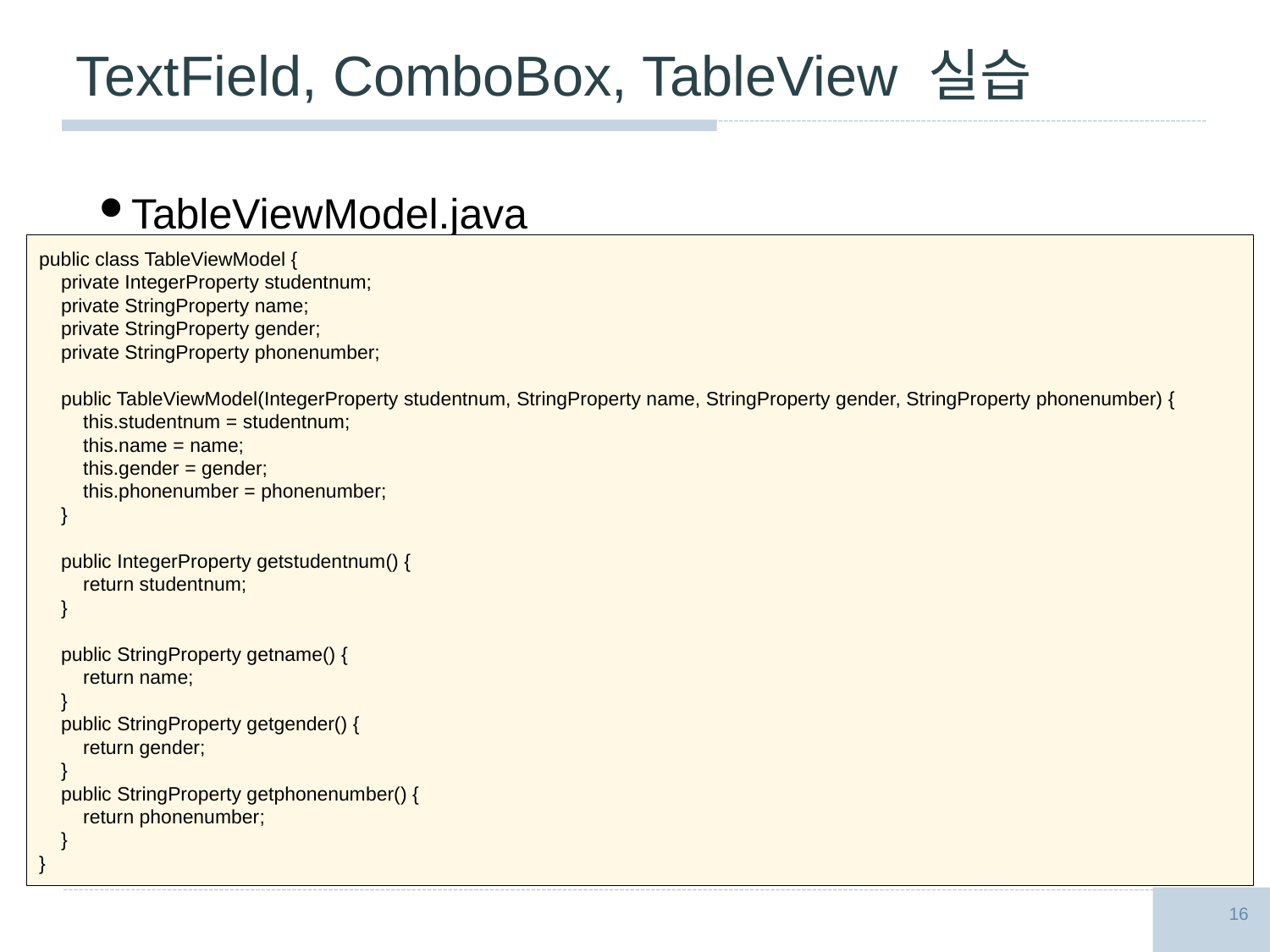

# TextField, ComboBox, TableView 실습
TableViewModel.java
public class TableViewModel {
    private IntegerProperty studentnum;
    private StringProperty name;
    private StringProperty gender;
    private StringProperty phonenumber;

    public TableViewModel(IntegerProperty studentnum, StringProperty name, StringProperty gender, StringProperty phonenumber) {
        this.studentnum = studentnum;
        this.name = name;
        this.gender = gender;
        this.phonenumber = phonenumber;
    }

    public IntegerProperty getstudentnum() {
        return studentnum;
    }

    public StringProperty getname() {
        return name;
    }
    public StringProperty getgender() {
        return gender;
    }
    public StringProperty getphonenumber() {
        return phonenumber;
    }
}